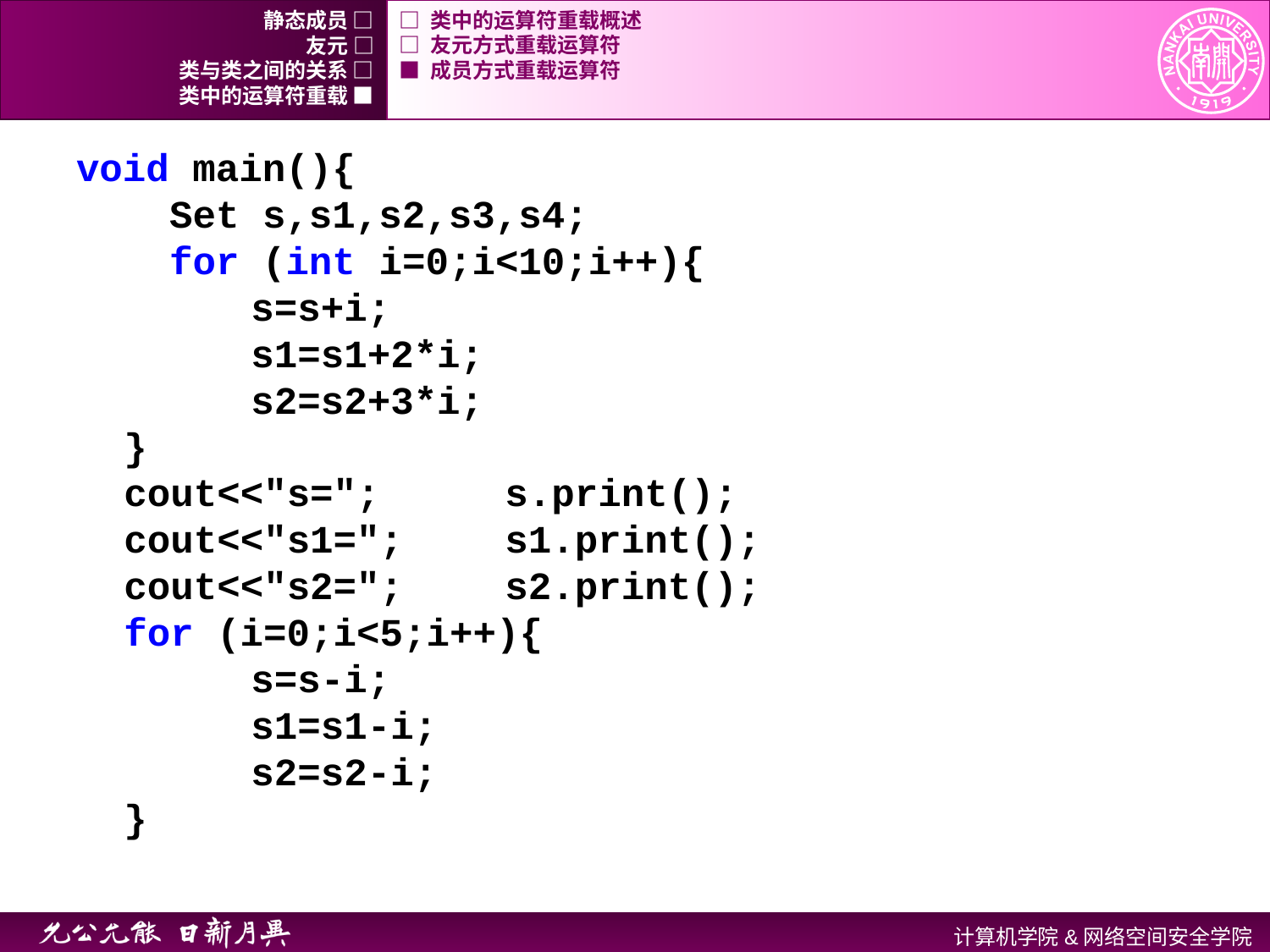

静态成员 □
□ 类中的运算符重载概述
友元 □
□ 友元方式重载运算符
类与类之间的关系 □
■ 成员方式重载运算符
类中的运算符重载 ■

void main(){
    Set s,s1,s2,s3,s4;
    for (int i=0;i<10;i++){
		s=s+i;
		s1=s1+2*i;
		s2=s2+3*i;
  	}
 	cout<<"s=";	s.print();
 	cout<<"s1=";	s1.print();
 	cout<<"s2=";	s2.print();
	for (i=0;i<5;i++){
		s=s-i;
		s1=s1-i;
		s2=s2-i;
  	}